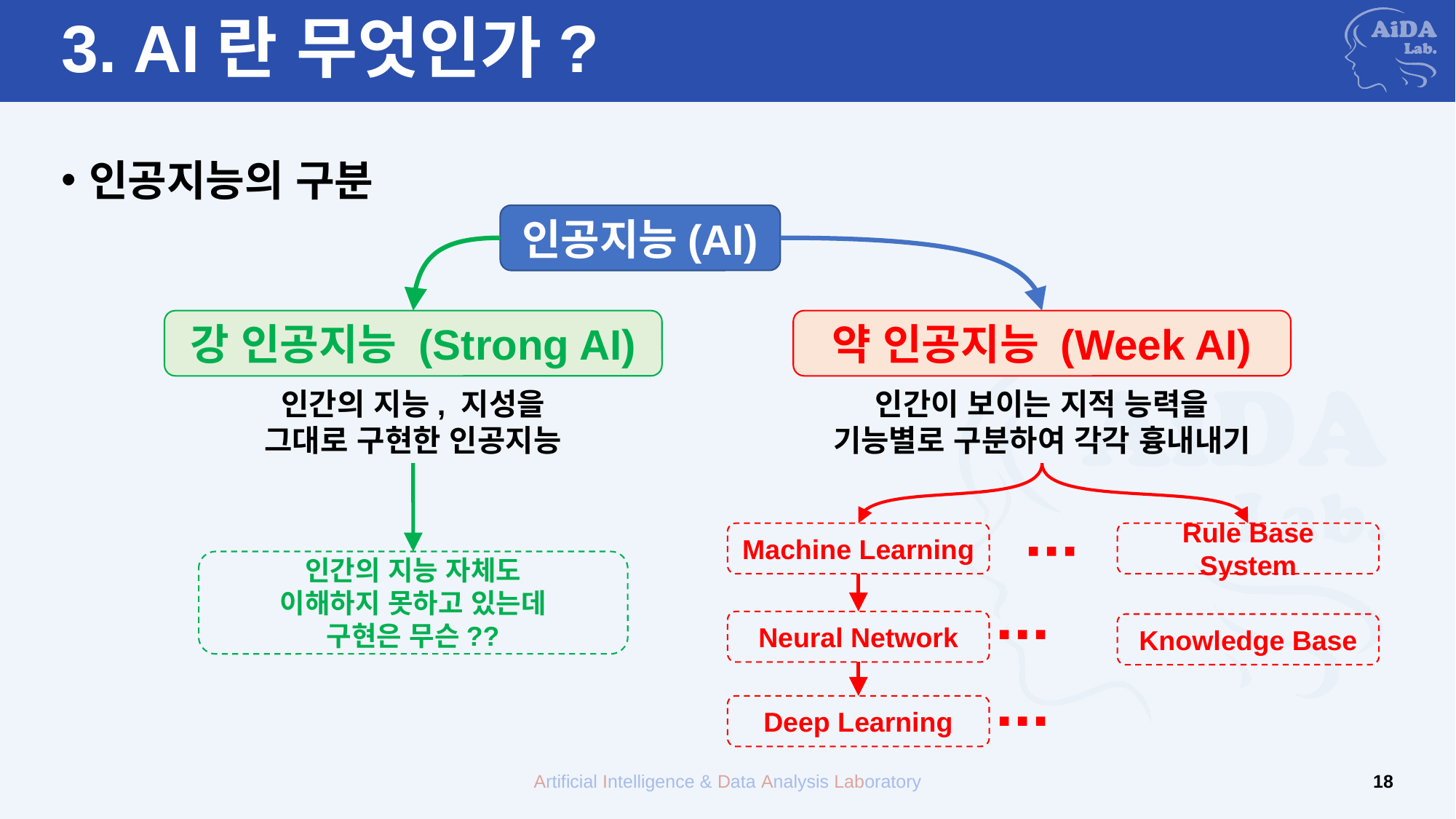

# 3. AI란 무엇인가?
인공지능의 구분

인공지능(AI)
강 인공지능 (Strong AI)
인간의 지능, 지성을
그대로 구현한 인공지능
약 인공지능 (Week AI)
인간이 보이는 지적 능력을
기능별로 구분하여 각각 흉내내기
Rule Base System
Machine Learning
Neural Network
Knowledge Base
Deep Learning
인간의 지능 자체도
이해하지 못하고 있는데
구현은 무슨??
Artificial Intelligence & Data Analysis Laboratory
18